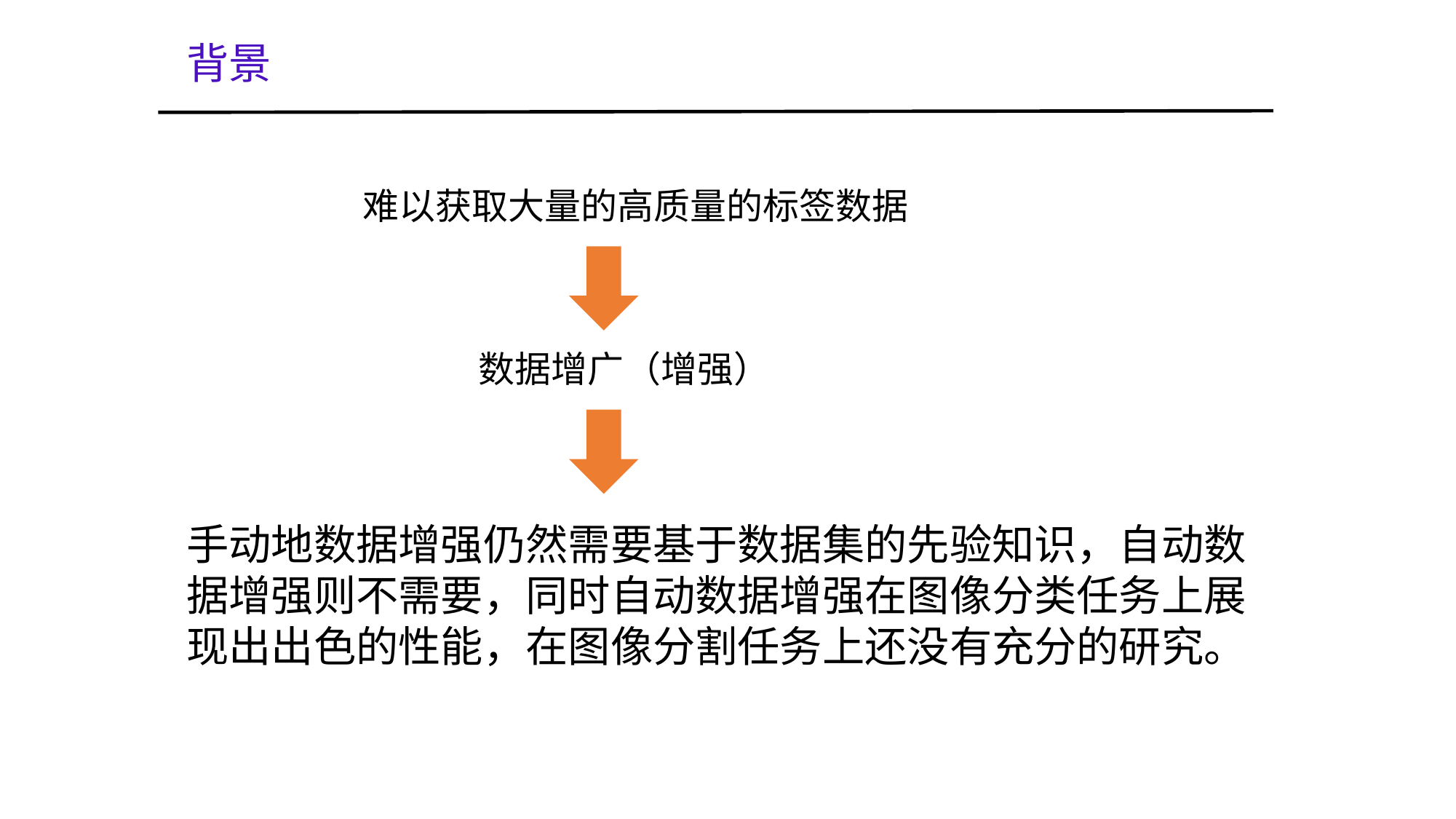

背景
难以获取大量的高质量的标签数据

数据增广（增强）

手动地数据增强仍然需要基于数据集的先验知识，自动数据增强则不需要，同时自动数据增强在图像分类任务上展现出出色的性能，在图像分割任务上还没有充分的研究。